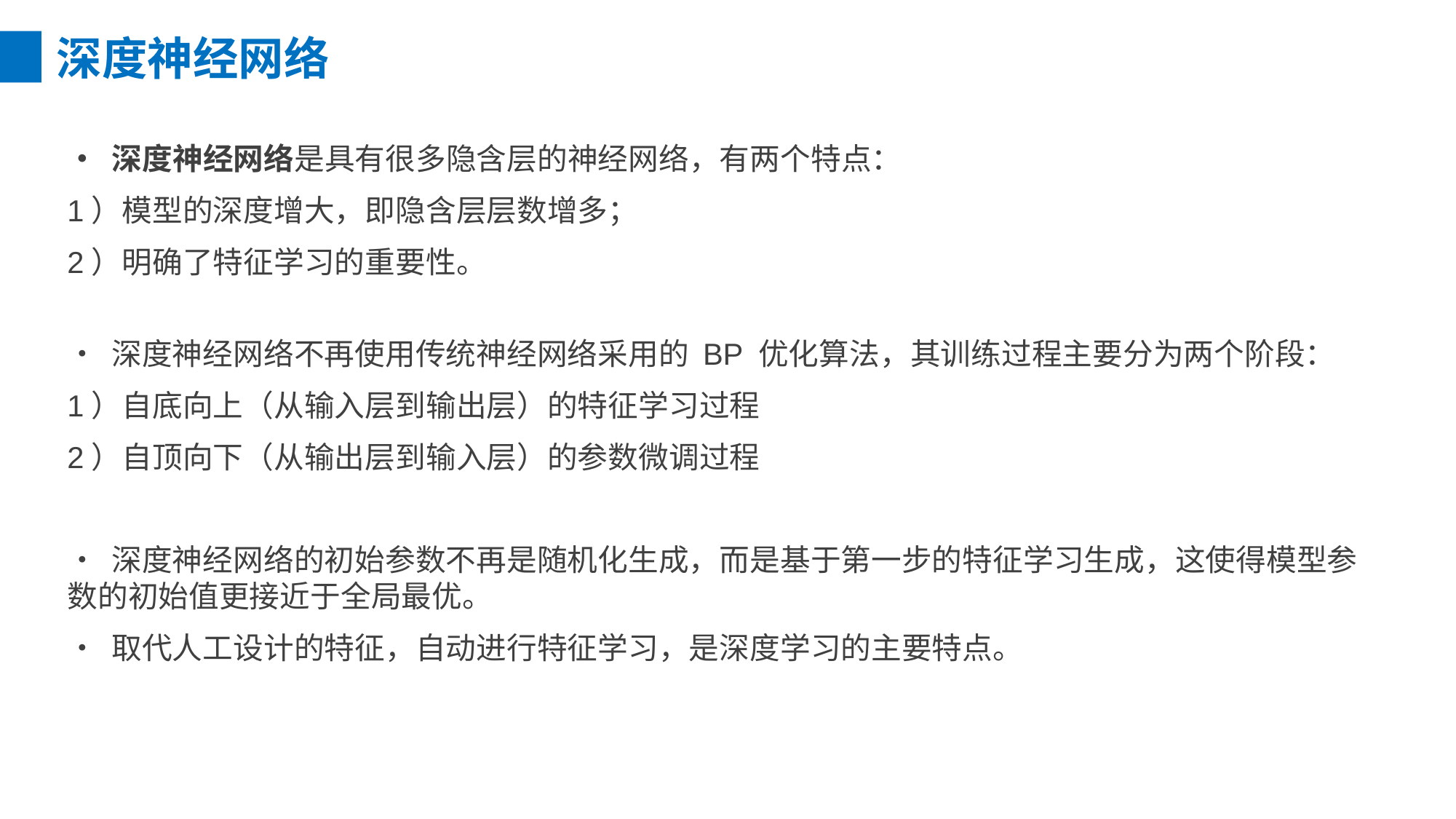

深度神经网络
• 深度神经网络是具有很多隐含层的神经网络，有两个特点：
1）模型的深度增大，即隐含层层数增多；
2）明确了特征学习的重要性。
• 深度神经网络不再使用传统神经网络采用的 BP 优化算法，其训练过程主要分为两个阶段：
1）自底向上（从输入层到输出层）的特征学习过程
2）自顶向下（从输出层到输入层）的参数微调过程

• 深度神经网络的初始参数不再是随机化生成，而是基于第一步的特征学习生成，这使得模型参数的初始值更接近于全局最优。
• 取代人工设计的特征，自动进行特征学习，是深度学习的主要特点。